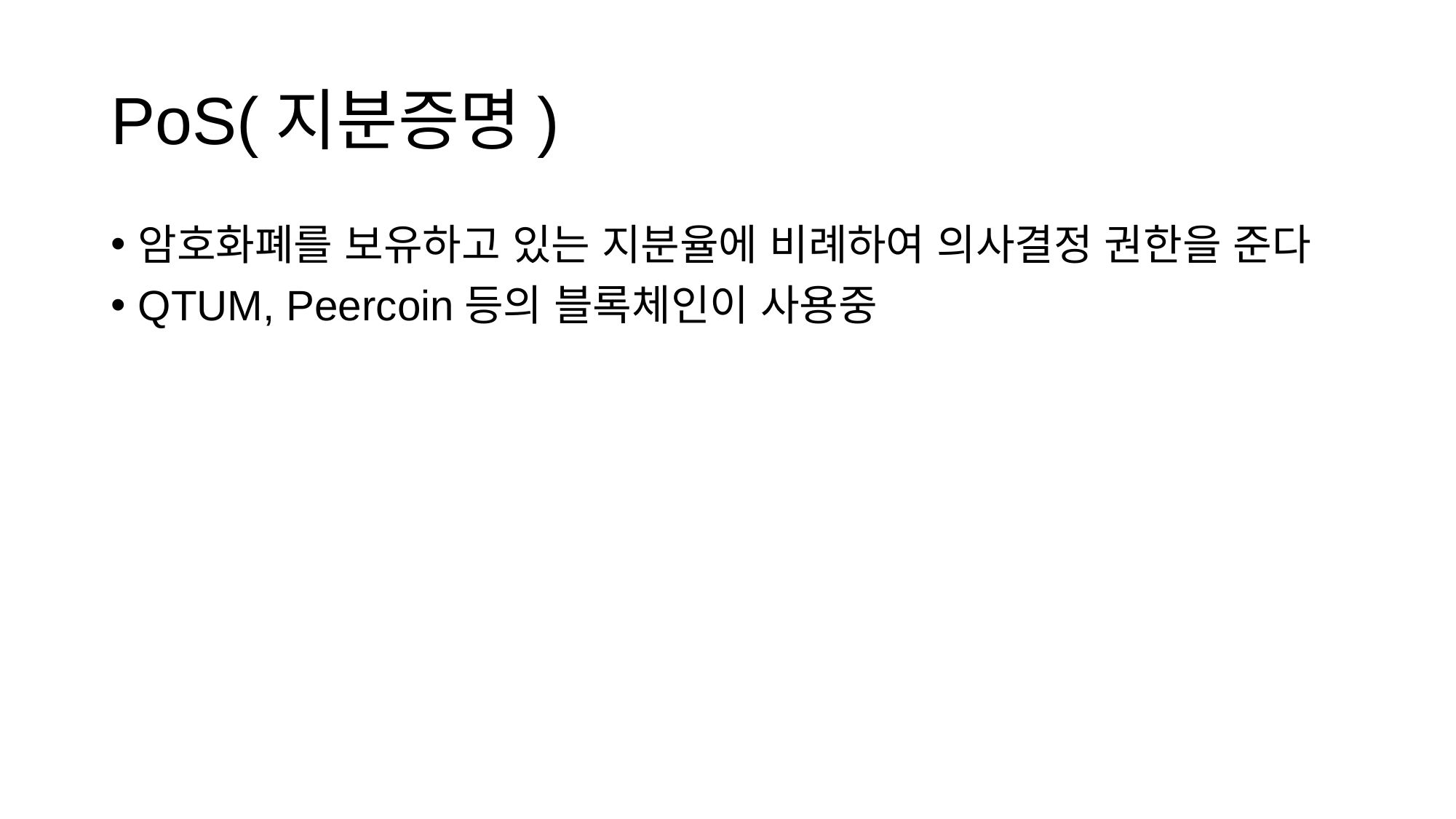

# PoS(지분증명)
암호화폐를 보유하고 있는 지분율에 비례하여 의사결정 권한을 준다
QTUM, Peercoin등의 블록체인이 사용중